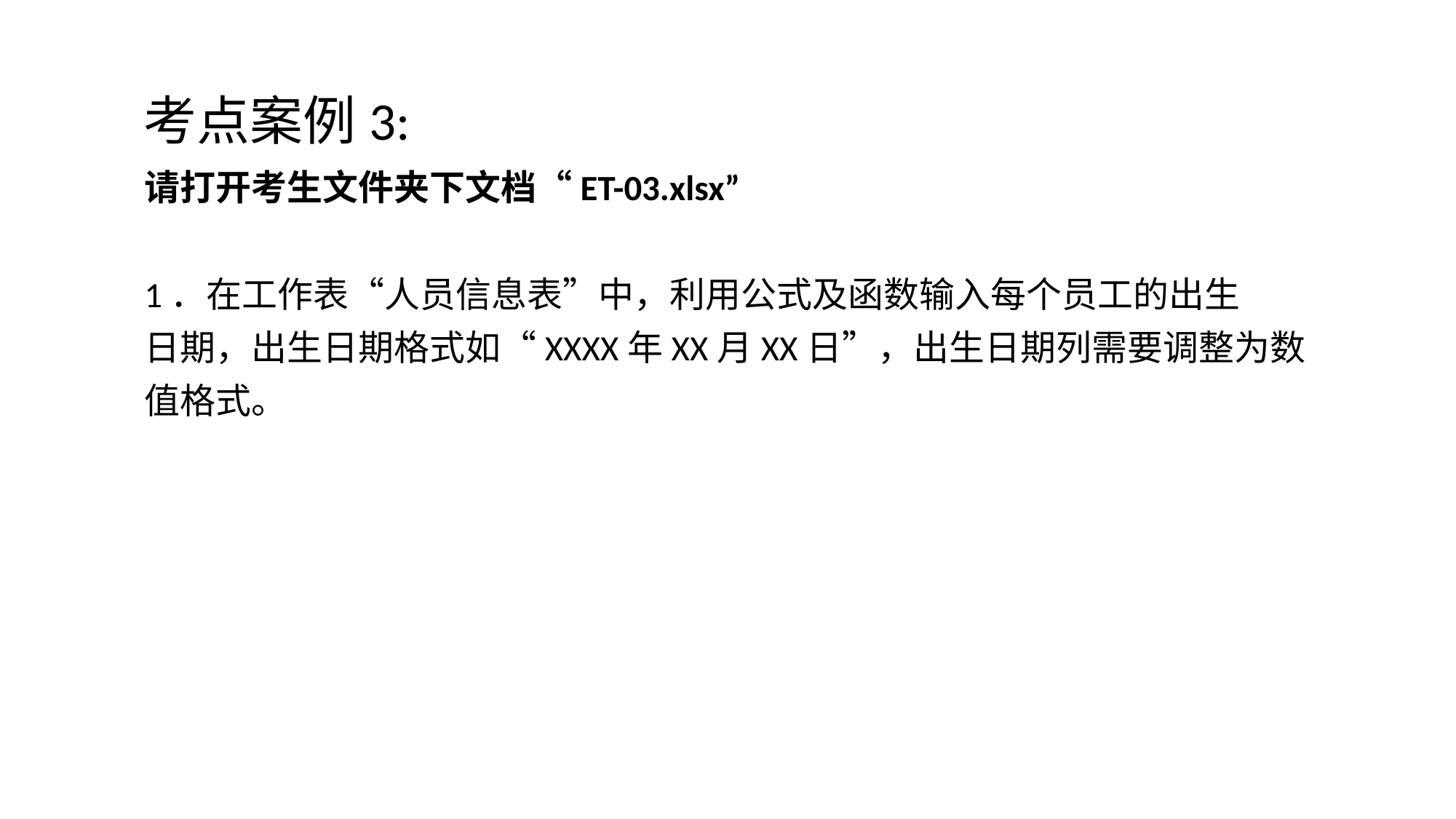

# 考点案例3:
请打开考生文件夹下文档“ET-03.xlsx”

1．在工作表“人员信息表”中，利用公式及函数输入每个员工的出生
日期，出生日期格式如“XXXX年XX月XX日”，出生日期列需要调整为数
值格式。